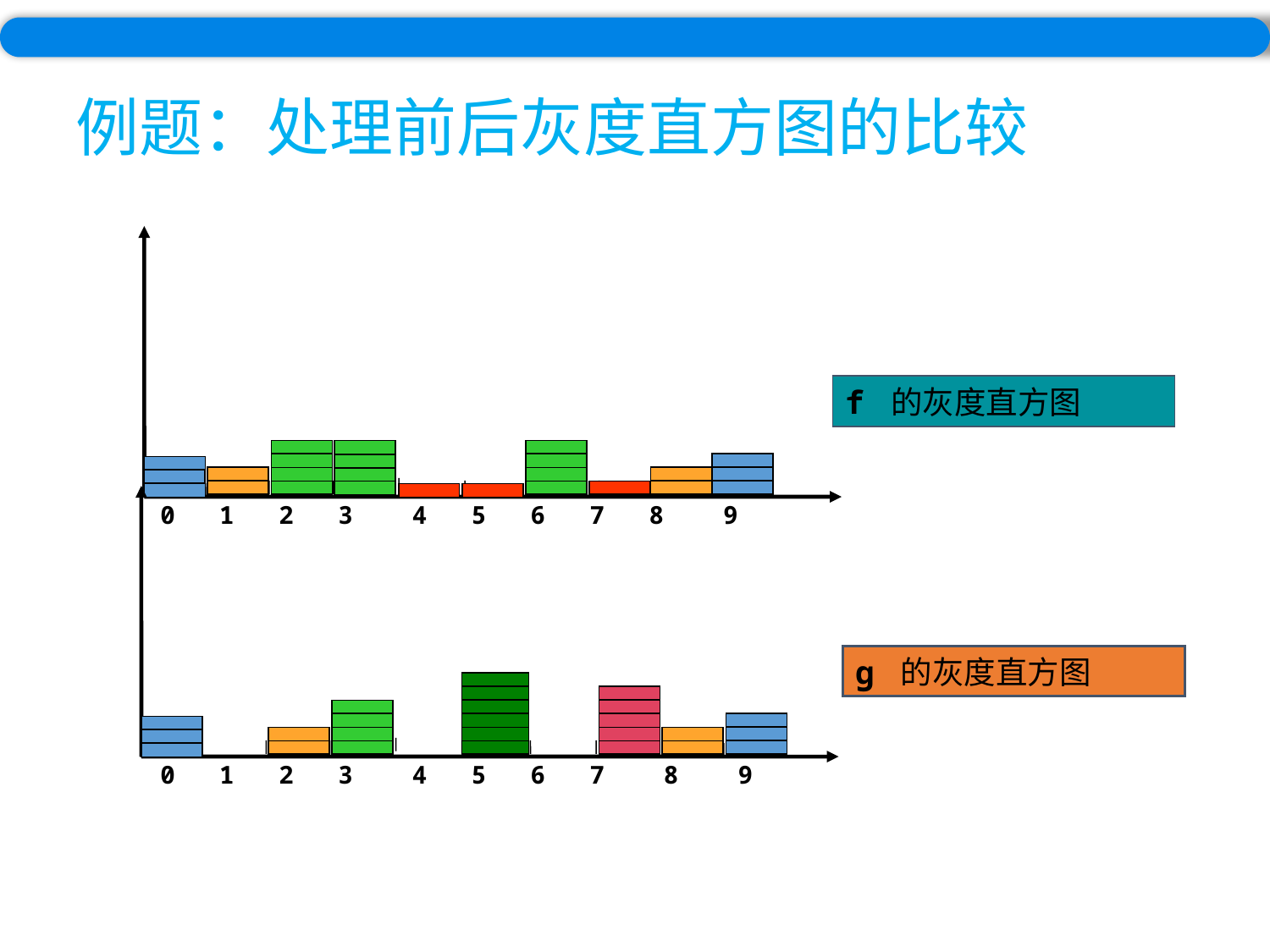

例题：处理前后灰度直方图的比较

 0   1   2   3    4   5   6   7   8    9
f 的灰度直方图

 0   1   2   3    4   5   6   7    8    9
g 的灰度直方图